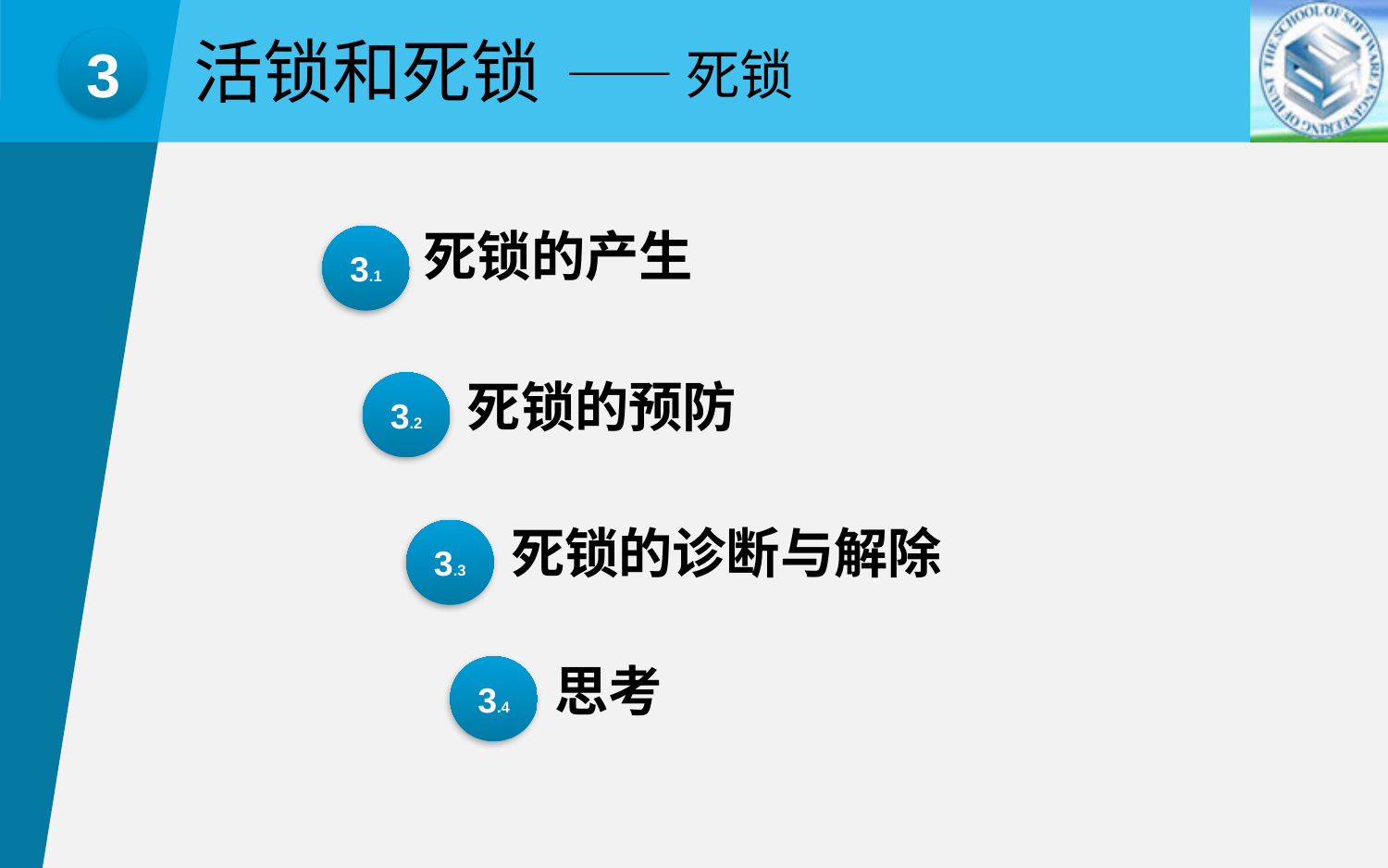

活锁和死锁
——死锁
3
死锁的产生
3.1
死锁的预防
3.2
死锁的诊断与解除
3.3
思考
3.4